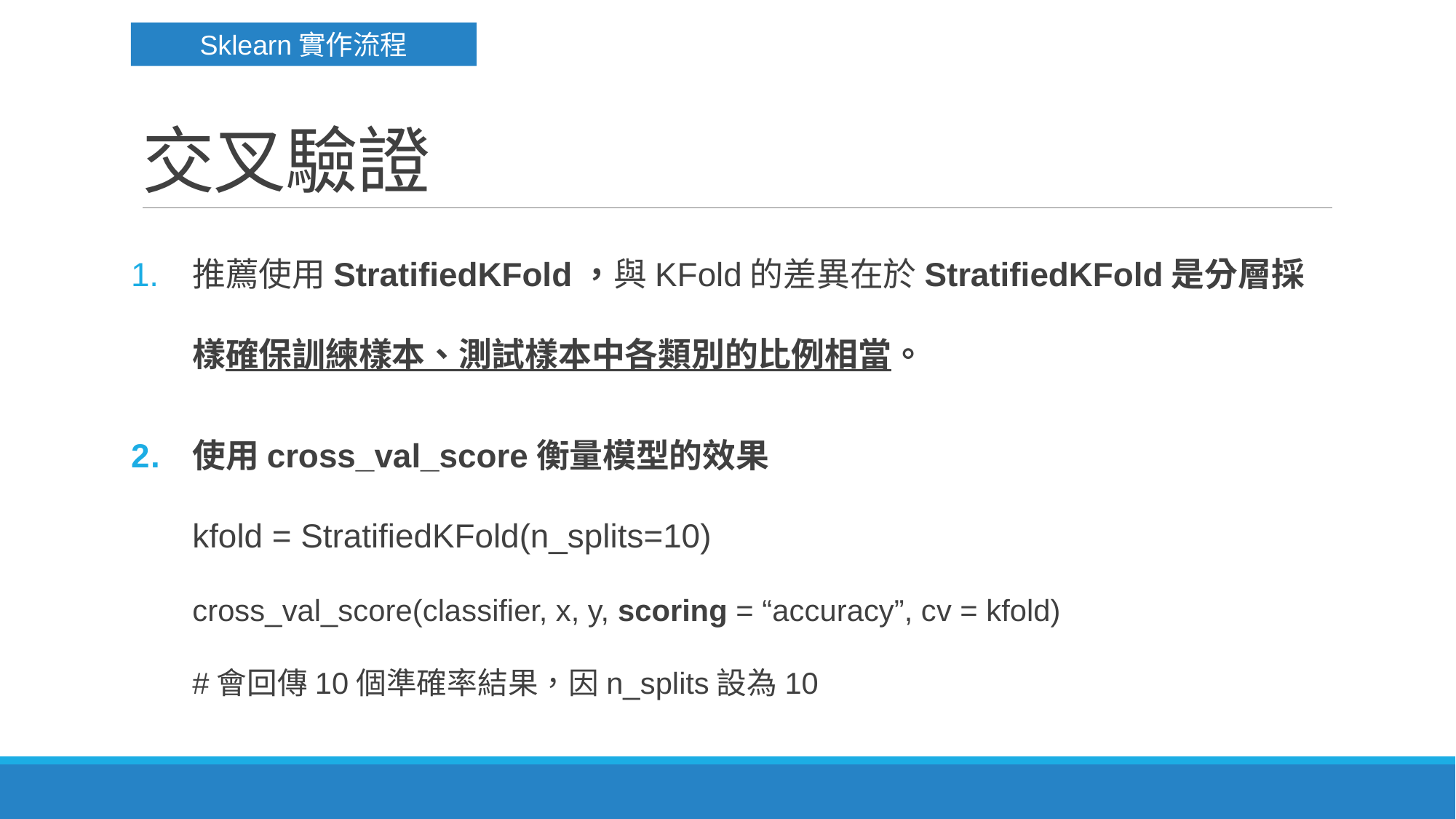

Sklearn實作流程
# 交叉驗證
推薦使用StratifiedKFold，與KFold的差異在於StratifiedKFold是分層採樣確保訓練樣本、測試樣本中各類別的比例相當。
使用cross_val_score衡量模型的效果
kfold = StratifiedKFold(n_splits=10)
cross_val_score(classifier, x, y, scoring = “accuracy”, cv = kfold)
#會回傳10個準確率結果，因n_splits設為10